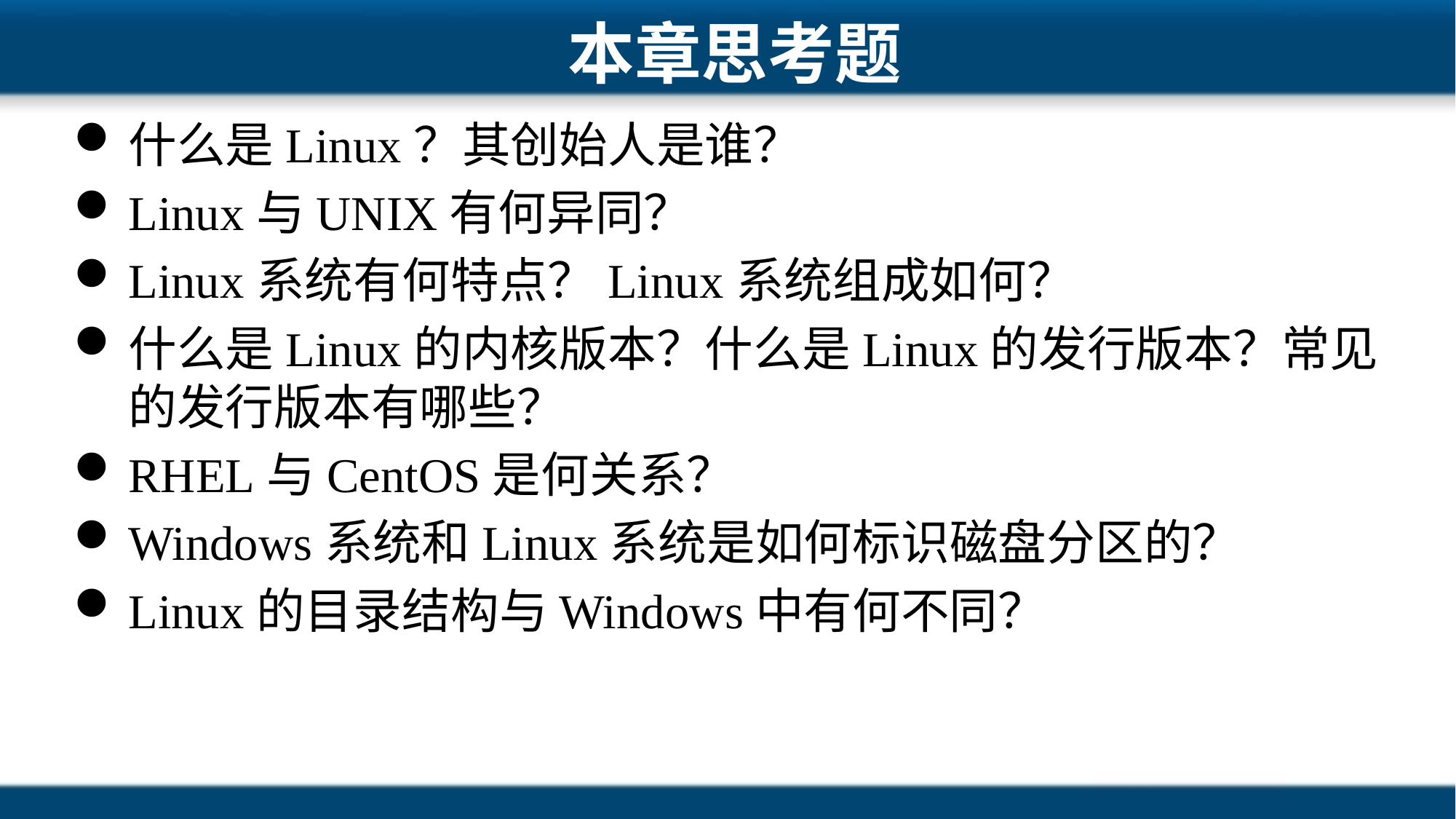

# 本章思考题
什么是Linux？其创始人是谁？
Linux与UNIX有何异同？
Linux系统有何特点？Linux系统组成如何？
什么是Linux的内核版本？什么是Linux的发行版本？常见的发行版本有哪些？
RHEL与CentOS是何关系？
Windows系统和Linux系统是如何标识磁盘分区的？
Linux的目录结构与Windows中有何不同？